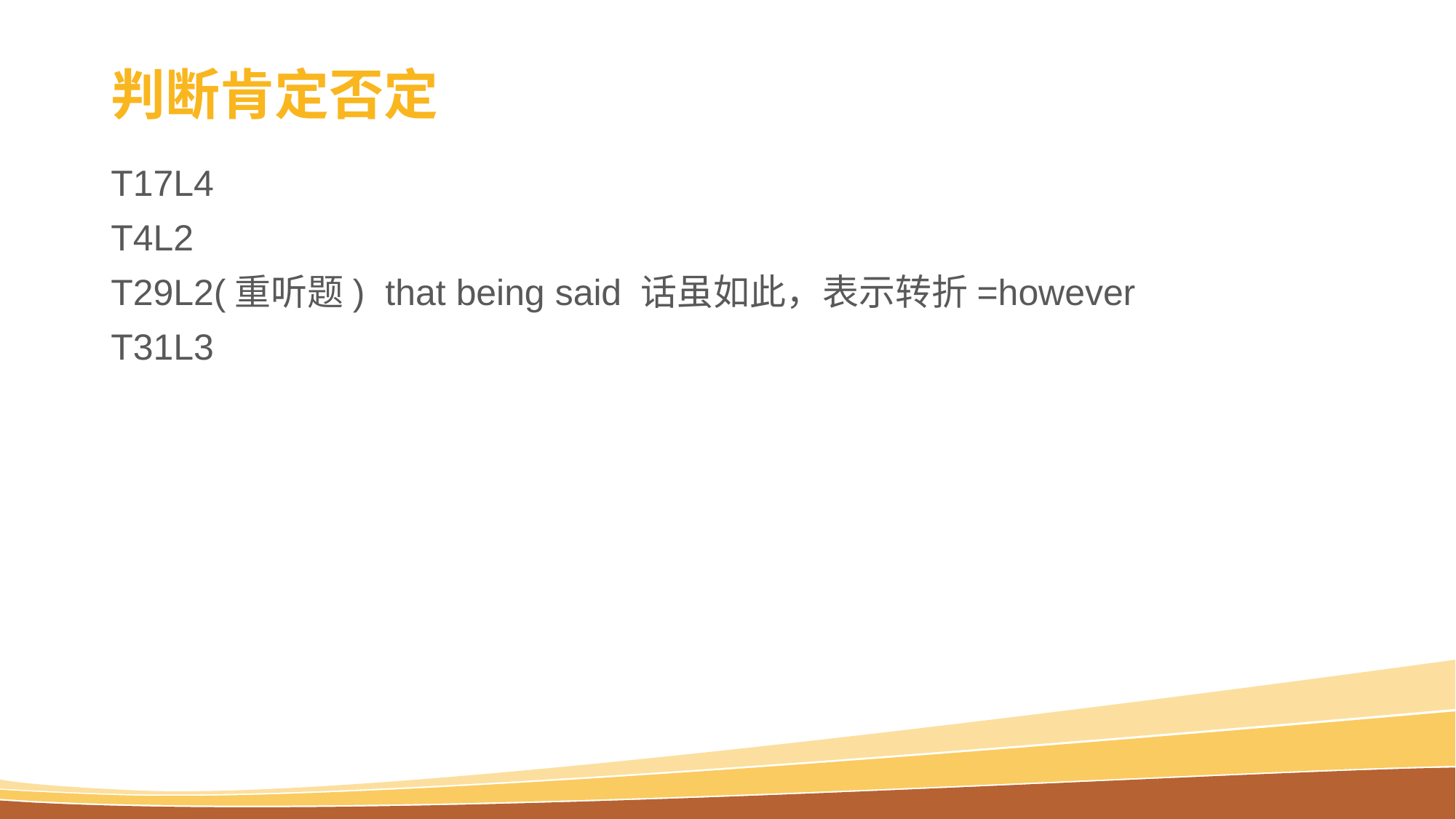

# 判断肯定否定
T17L4
T4L2
T29L2(重听题)  that being said 话虽如此，表示转折=however
T31L3